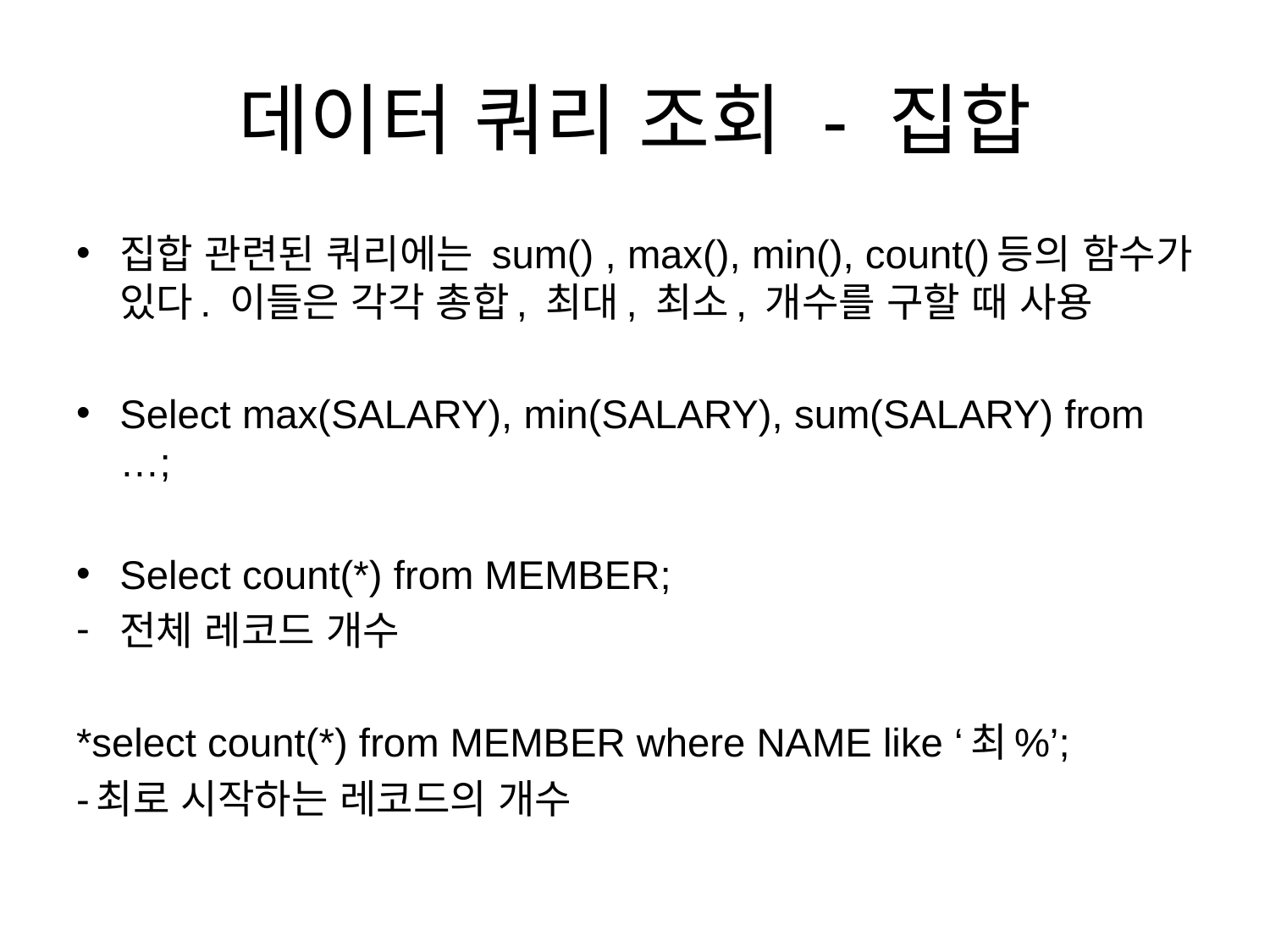

# 데이터 쿼리 조회 - 집합
집합 관련된 쿼리에는 sum() , max(), min(), count()등의 함수가 있다. 이들은 각각 총합, 최대, 최소, 개수를 구할 때 사용

Select max(SALARY), min(SALARY), sum(SALARY) from …;

Select count(*) from MEMBER;
전체 레코드 개수

*select count(*) from MEMBER where NAME like ‘최%’;
-최로 시작하는 레코드의 개수